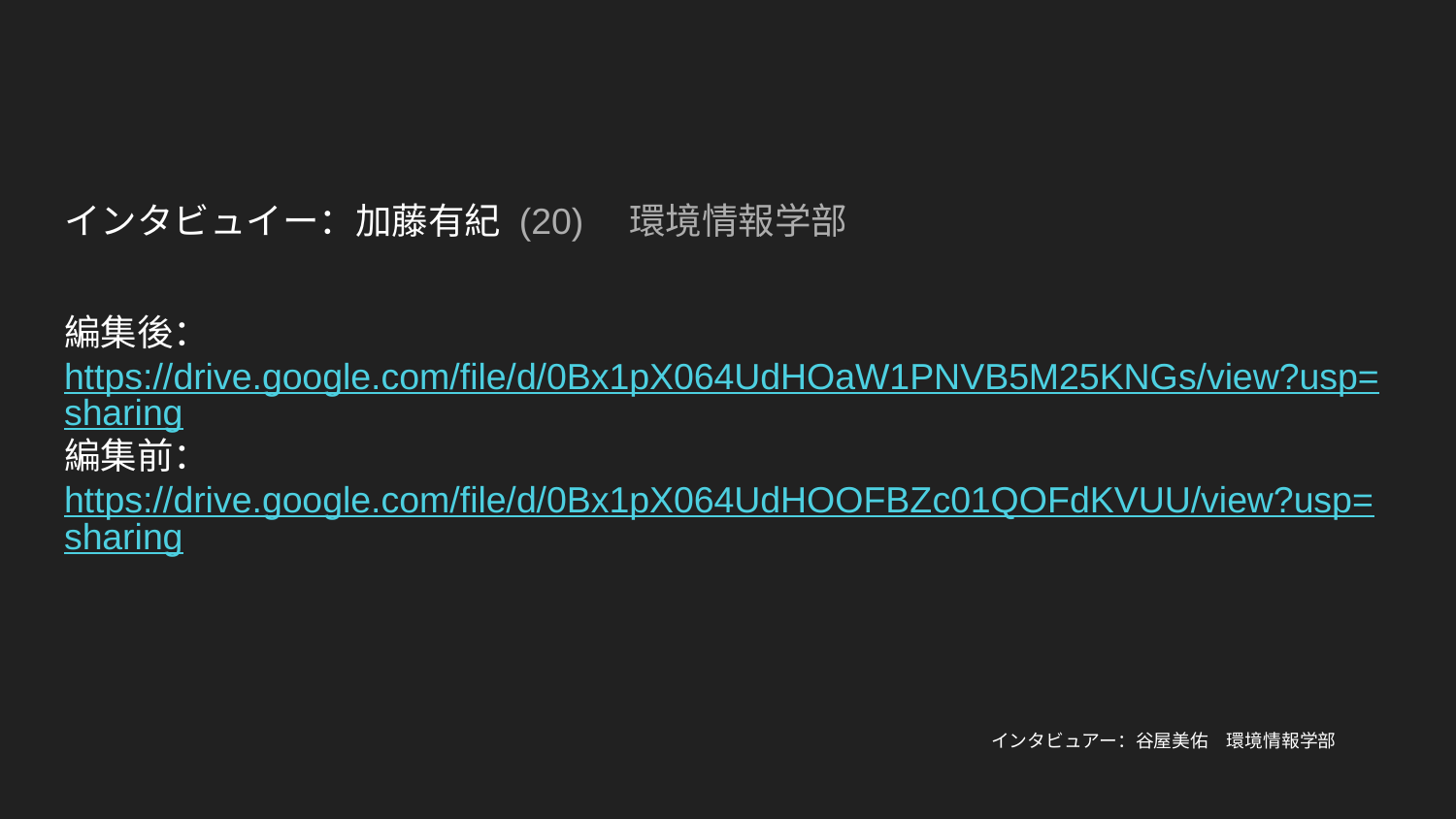

インタビュイー：加藤有紀 (20)　環境情報学部

編集後：https://drive.google.com/file/d/0Bx1pX064UdHOaW1PNVB5M25KNGs/view?usp=sharing
編集前：https://drive.google.com/file/d/0Bx1pX064UdHOOFBZc01QOFdKVUU/view?usp=sharing
# インタビュアー：谷屋美佑　環境情報学部